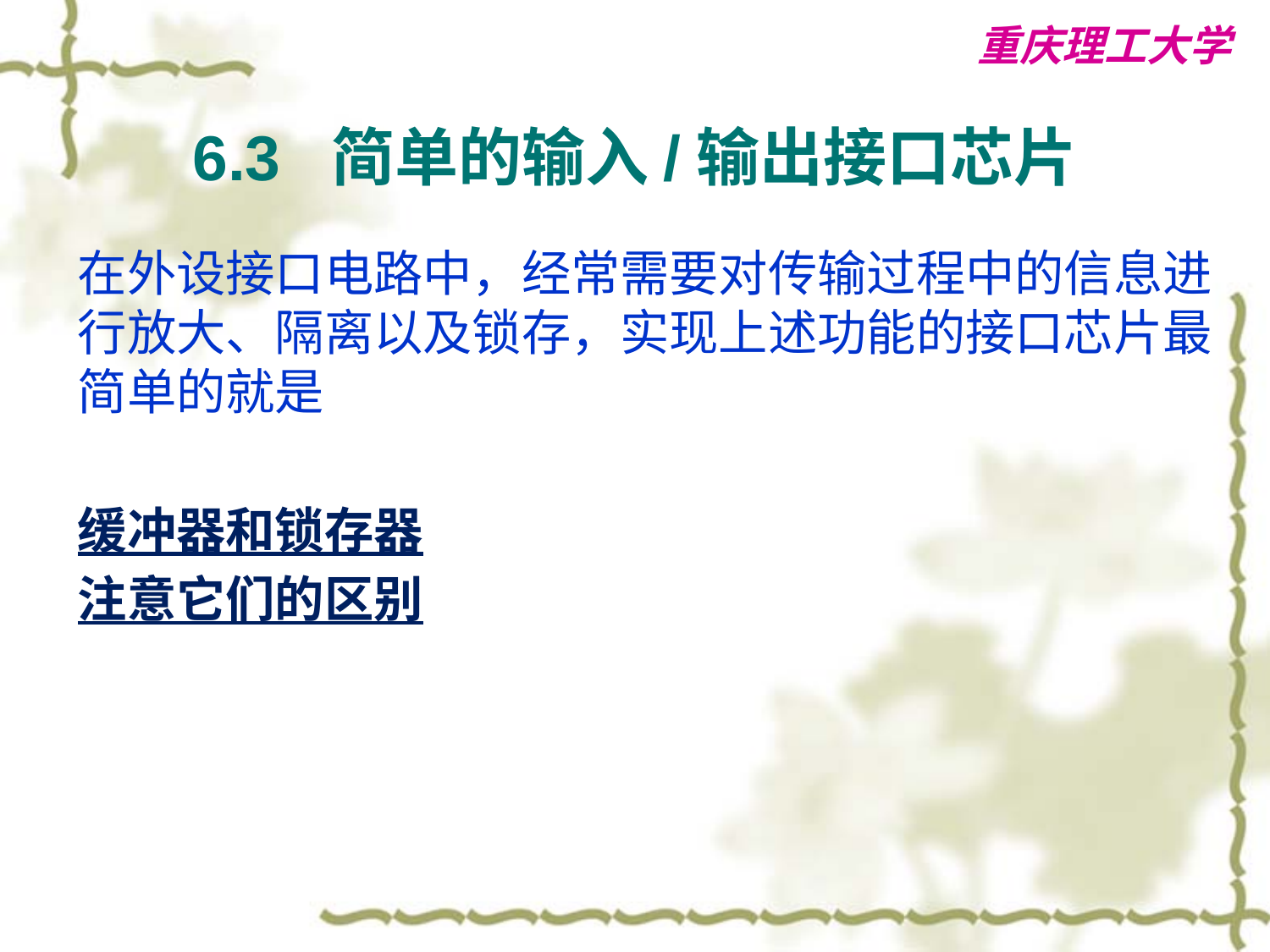

6.3  简单的输入/输出接口芯片
在外设接口电路中，经常需要对传输过程中的信息进行放大、隔离以及锁存，实现上述功能的接口芯片最简单的就是

缓冲器和锁存器
注意它们的区别